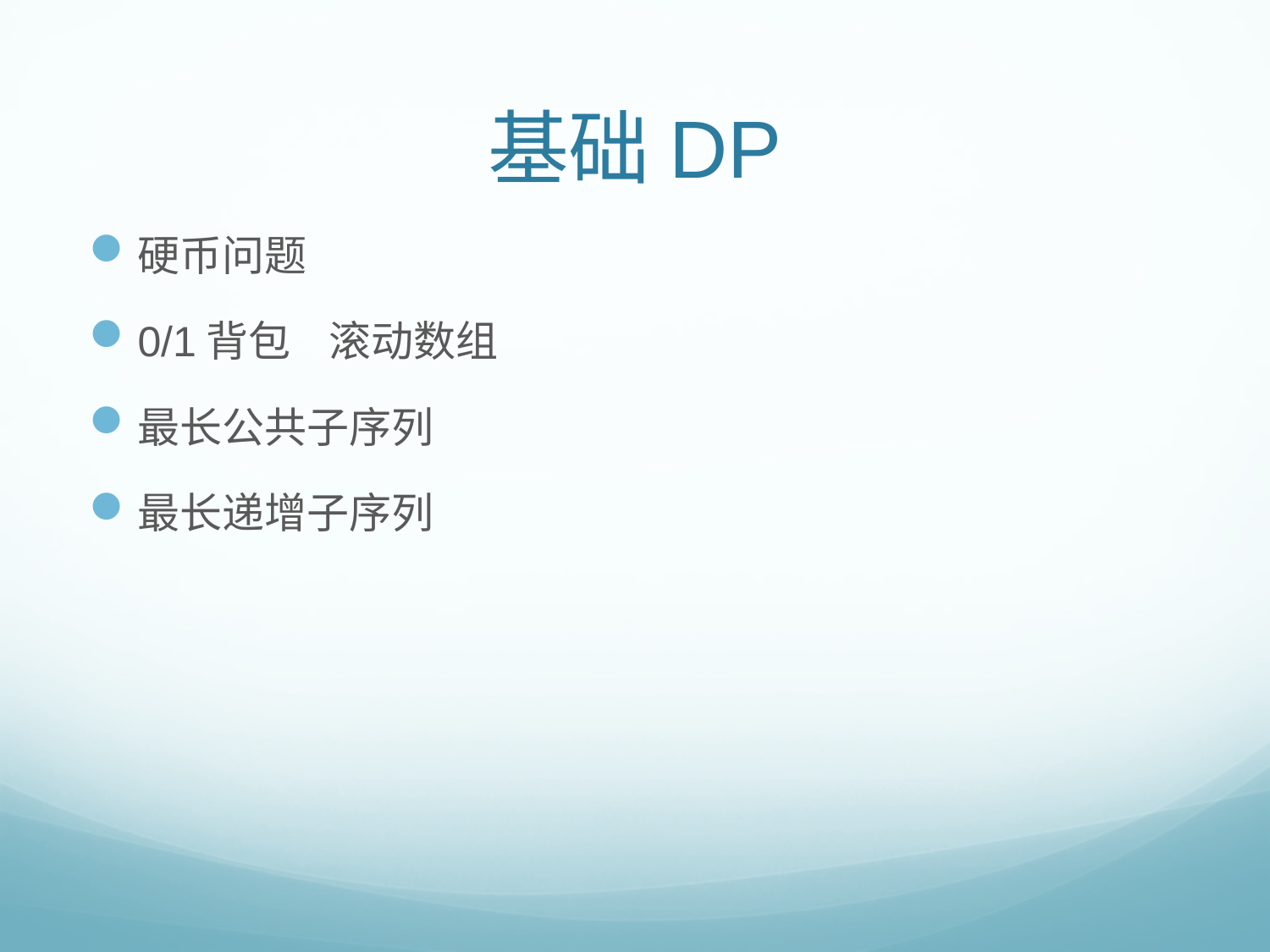

# 基础DP
硬币问题
0/1背包    滚动数组
最长公共子序列
最长递增子序列